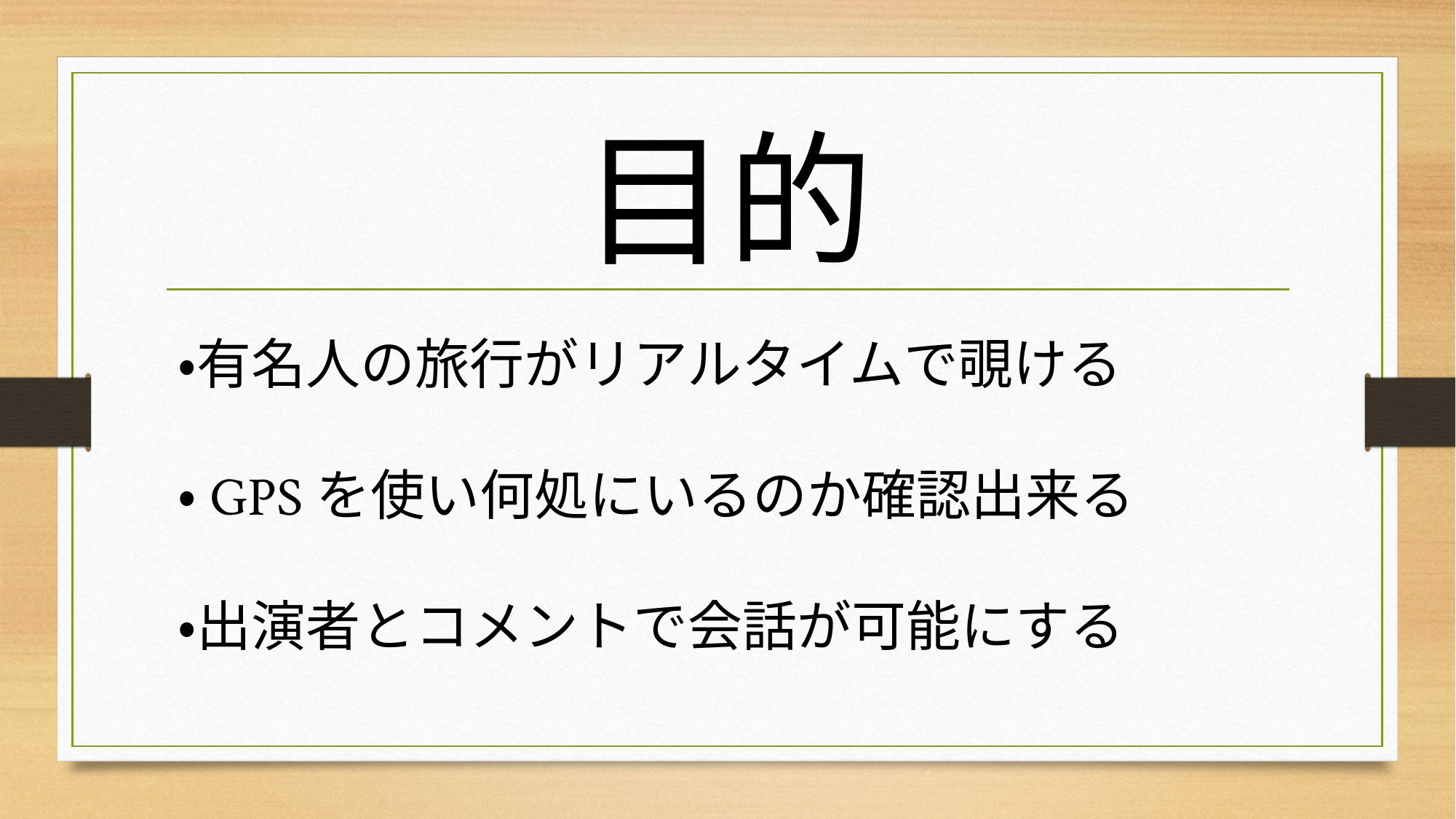

# 目的
・有名人の旅行がリアルタイムで覗ける

・GPSを使い何処にいるのか確認出来る

・出演者とコメントで会話が可能にする